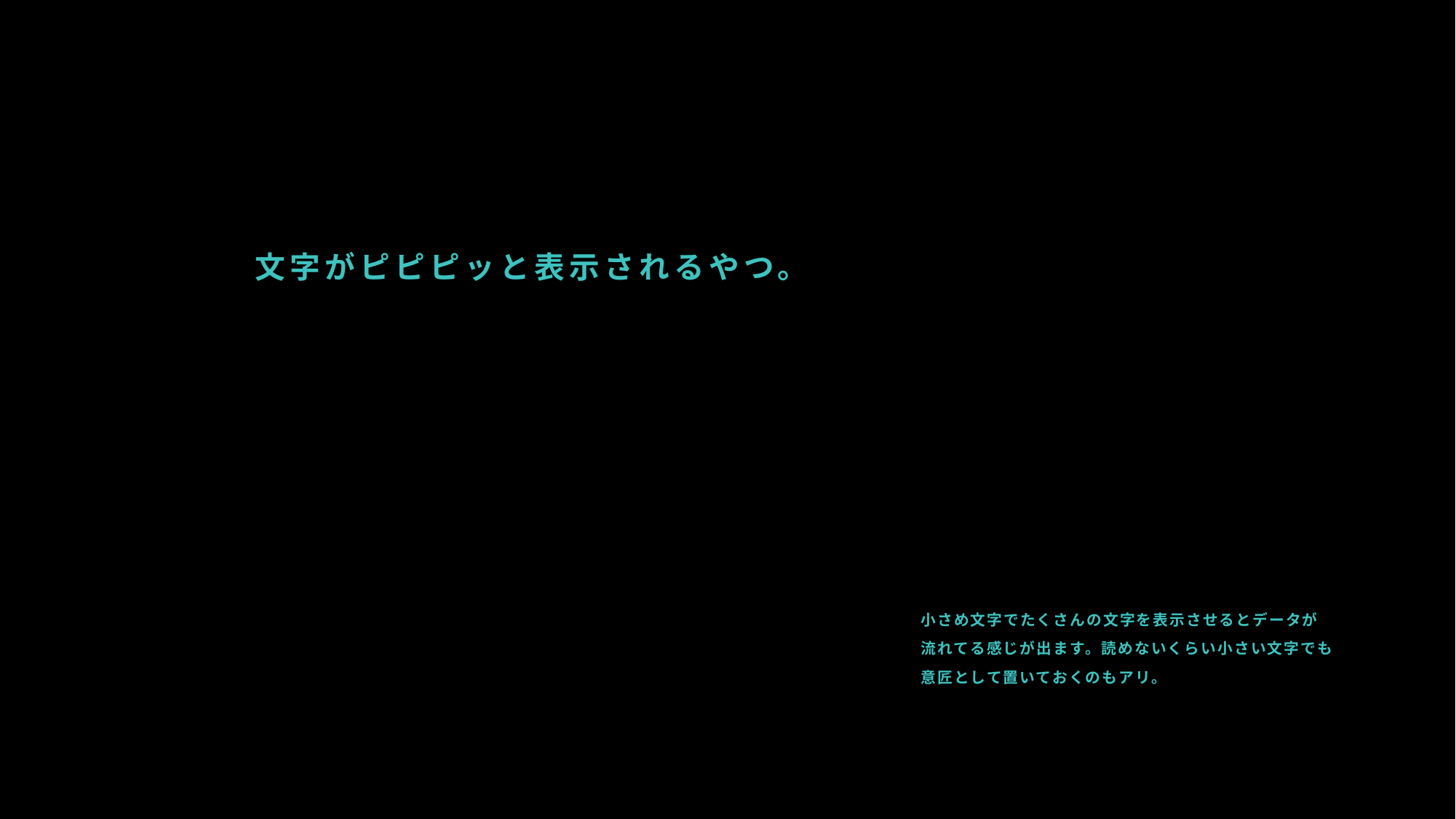

文字がピピピッと表示されるやつ。
小さめ文字でたくさんの文字を表示させるとデータが
流れてる感じが出ます。読めないくらい小さい文字でも
意匠として置いておくのもアリ。